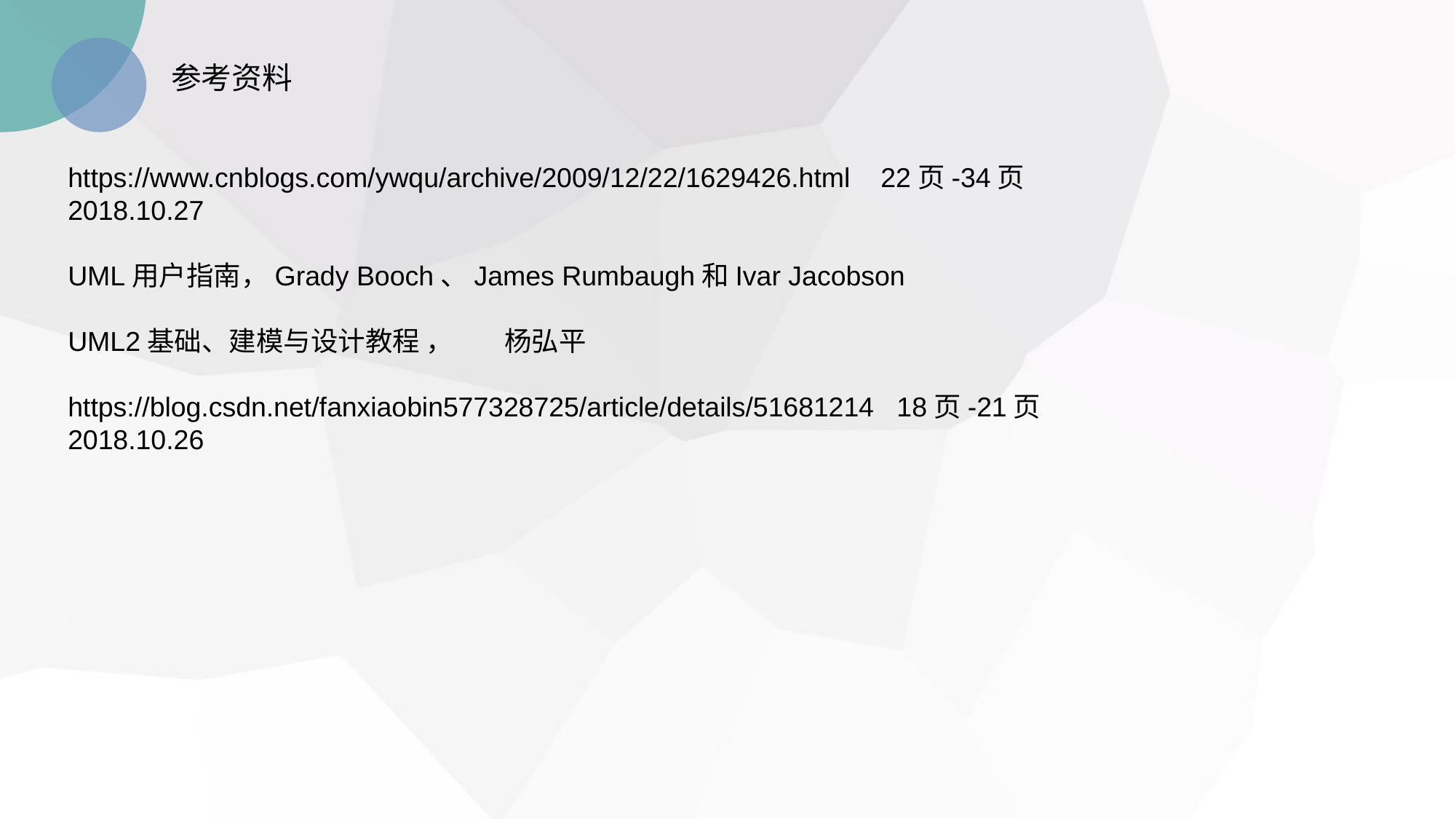

参考资料

https://www.cnblogs.com/ywqu/archive/2009/12/22/1629426.html    22页-34页  2018.10.27

UML用户指南，Grady Booch、James Rumbaugh和Ivar Jacobson

UML2基础、建模与设计教程 ， 	杨弘平

https://blog.csdn.net/fanxiaobin577328725/article/details/51681214   18页-21页    2018.10.26